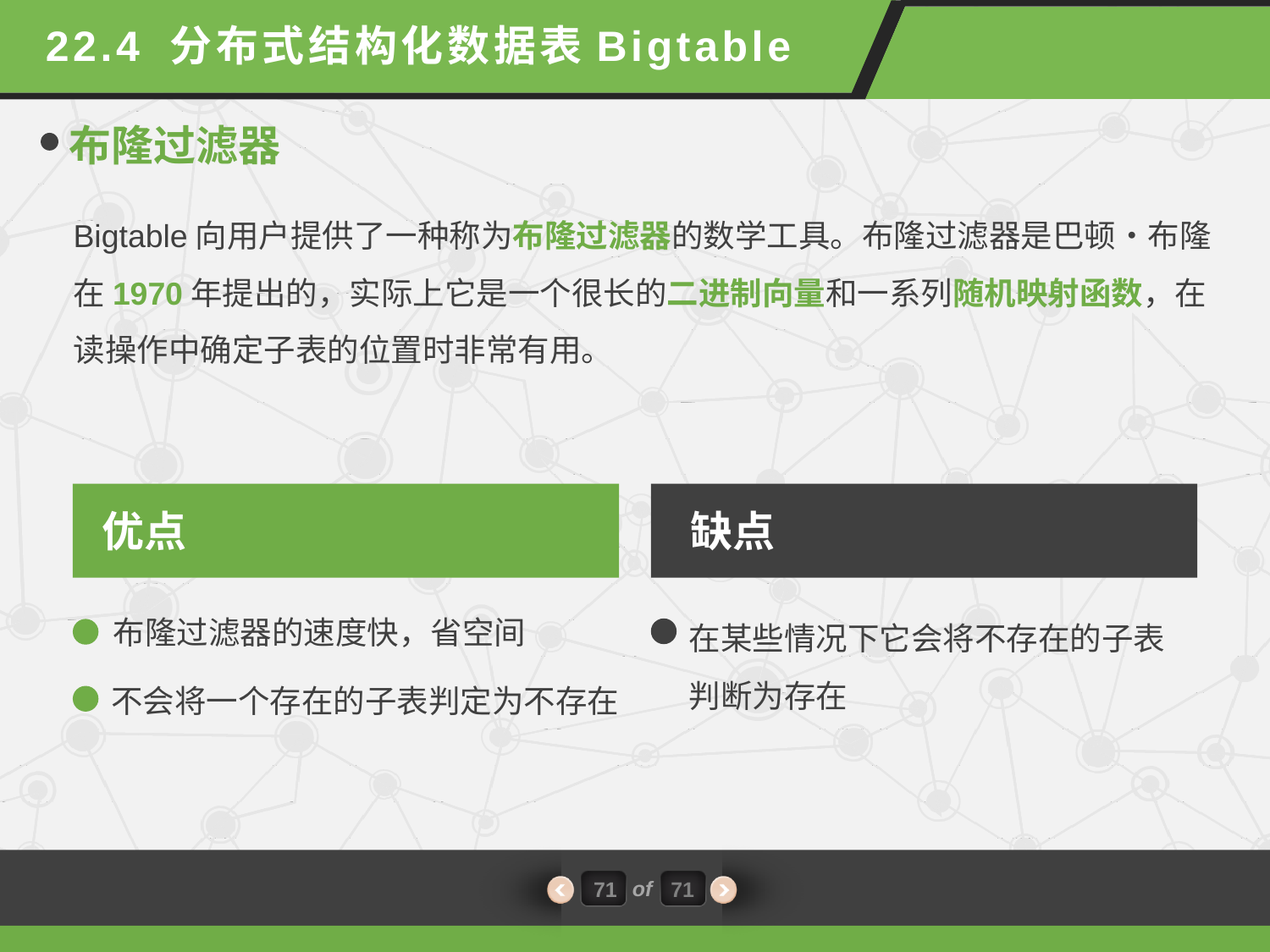

22.4 分布式结构化数据表Bigtable
布隆过滤器

Bigtable向用户提供了一种称为布隆过滤器的数学工具。布隆过滤器是巴顿•布隆在1970年提出的，实际上它是一个很长的二进制向量和一系列随机映射函数，在读操作中确定子表的位置时非常有用。

优点
缺点
在某些情况下它会将不存在的子表判断为存在
布隆过滤器的速度快，省空间

不会将一个存在的子表判定为不存在

71